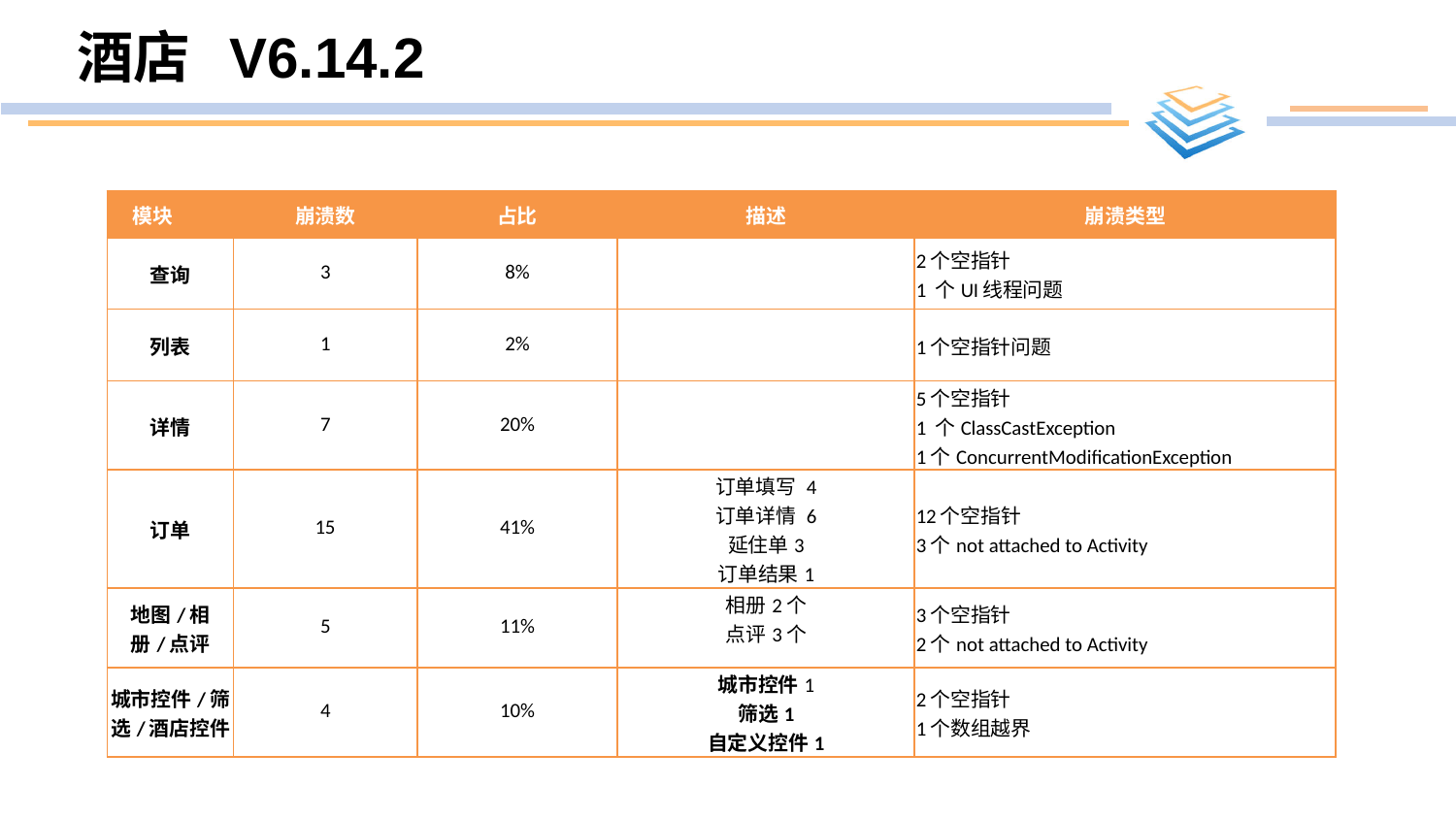

# 酒店  V6.14.2
| 模块 | 崩溃数 | 占比 | 描述 | 崩溃类型 |
| --- | --- | --- | --- | --- |
| 查询 | 3 | 8% |  | 2个空指针 1 个UI线程问题 |
| 列表 | 1 | 2% |  | 1个空指针问题 |
| 详情 | 7 | 20% |  | 5个空指针 1 个ClassCastException 1个ConcurrentModificationException |
| 订单 | 15 | 41% | 订单填写 4 订单详情 6 延住单3 订单结果1 | 12个空指针 3个not attached to Activity |
| 地图/相册/点评 | 5 | 11% | 相册2个 点评3个 | 3个空指针 2个not attached to Activity |
| 城市控件/筛选/酒店控件 | 4 | 10% | 城市控件1 筛选1 自定义控件1 | 2个空指针 1个数组越界 |